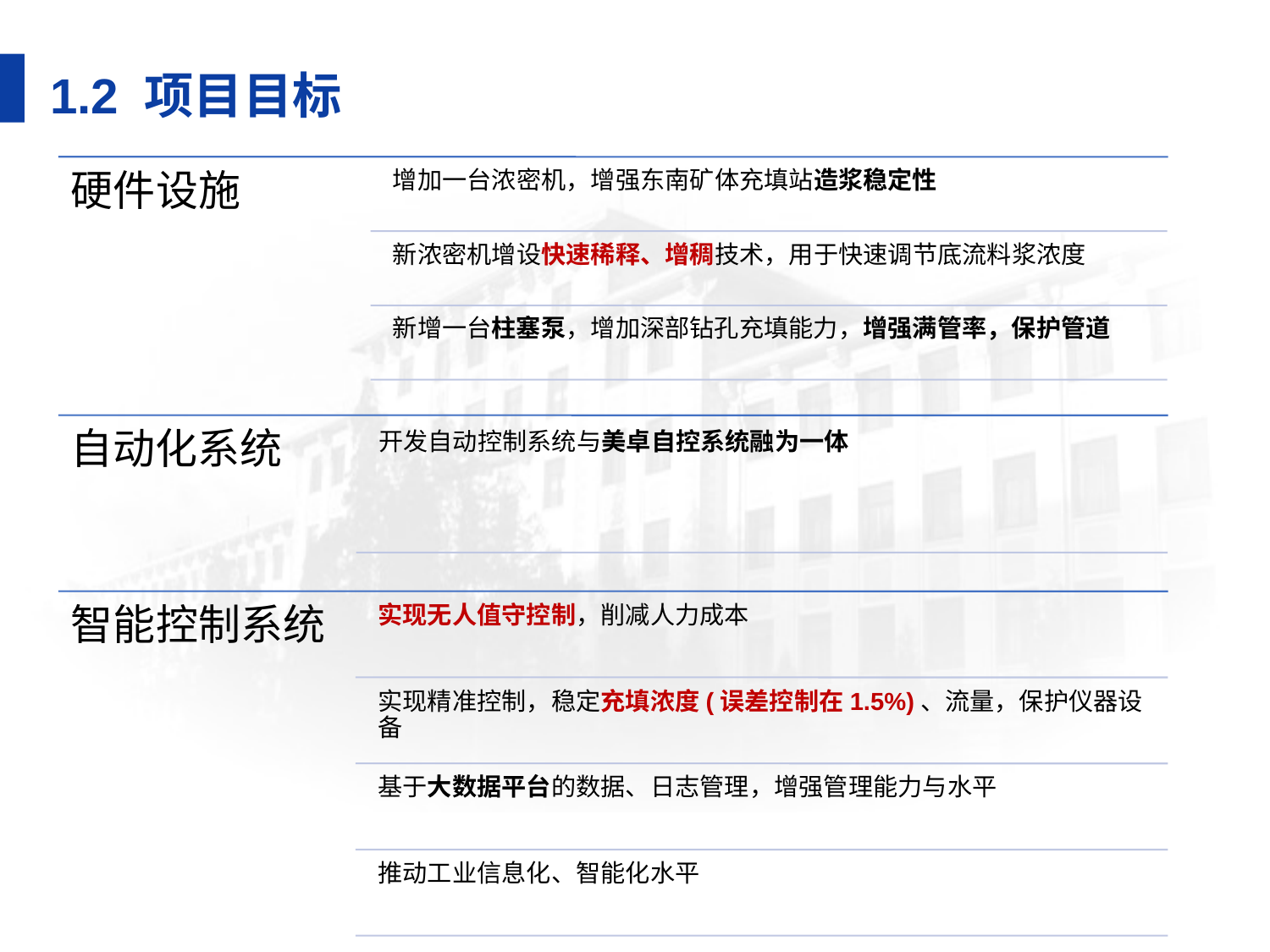

1.2 项目目标

硬件设施
增加一台浓密机，增强东南矿体充填站造浆稳定性
新浓密机增设快速稀释、增稠技术，用于快速调节底流料浆浓度
新增一台柱塞泵，增加深部钻孔充填能力，增强满管率，保护管道
自动化系统
开发自动控制系统与美卓自控系统融为一体
智能控制系统
实现无人值守控制，削减人力成本
实现精准控制，稳定充填浓度(误差控制在1.5%)、流量，保护仪器设备
基于大数据平台的数据、日志管理，增强管理能力与水平
推动工业信息化、智能化水平